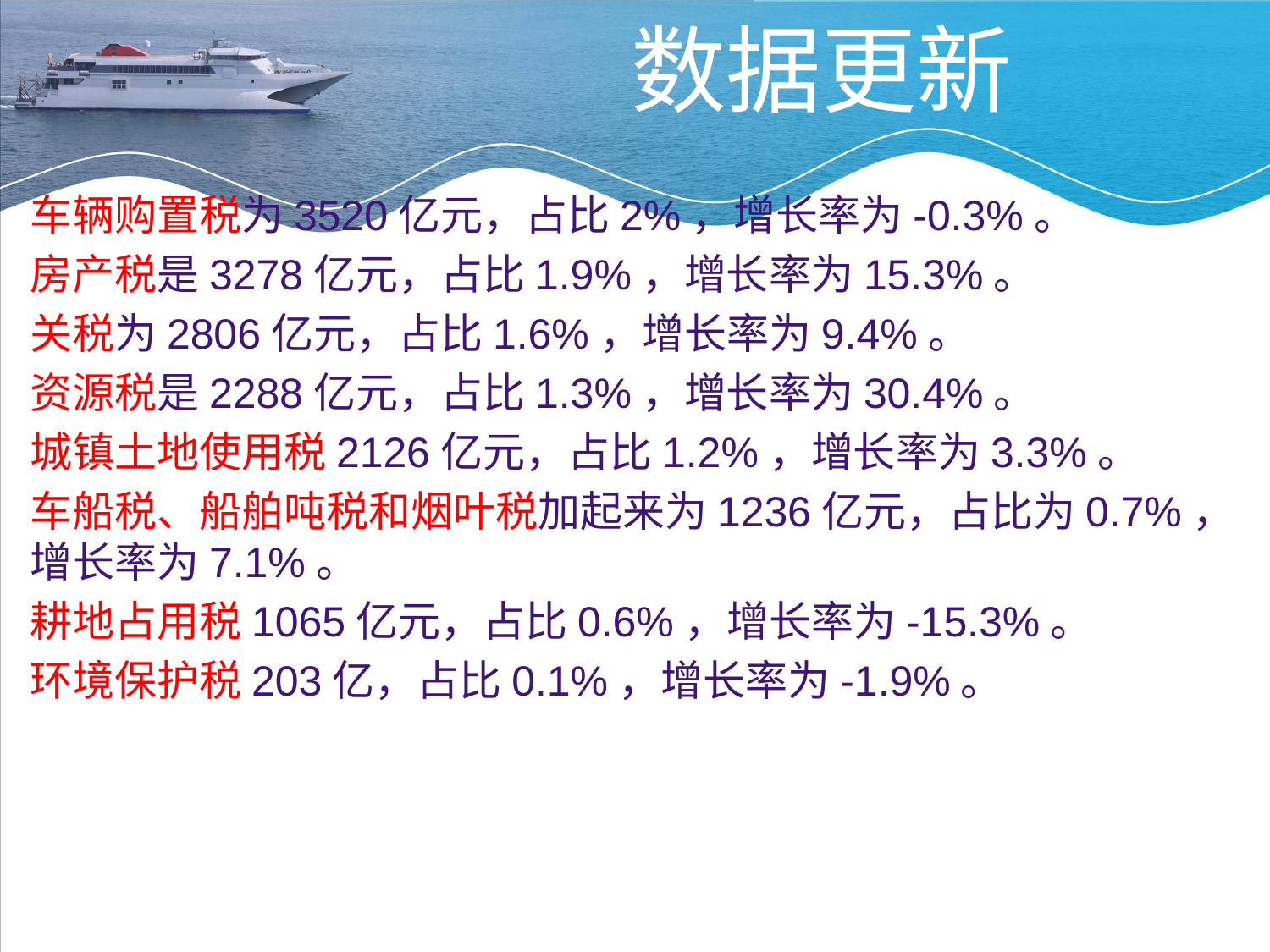

# 数据更新
车辆购置税为3520亿元，占比2%，增长率为-0.3%。
房产税是3278亿元，占比1.9%，增长率为15.3%。
关税为2806亿元，占比1.6%，增长率为9.4%。
资源税是2288亿元，占比1.3%，增长率为30.4%。
城镇土地使用税2126亿元，占比1.2%，增长率为3.3%。
车船税、船舶吨税和烟叶税加起来为1236亿元，占比为0.7%，增长率为7.1%。
耕地占用税1065亿元，占比0.6%，增长率为-15.3%。
环境保护税203亿，占比0.1%，增长率为-1.9%。